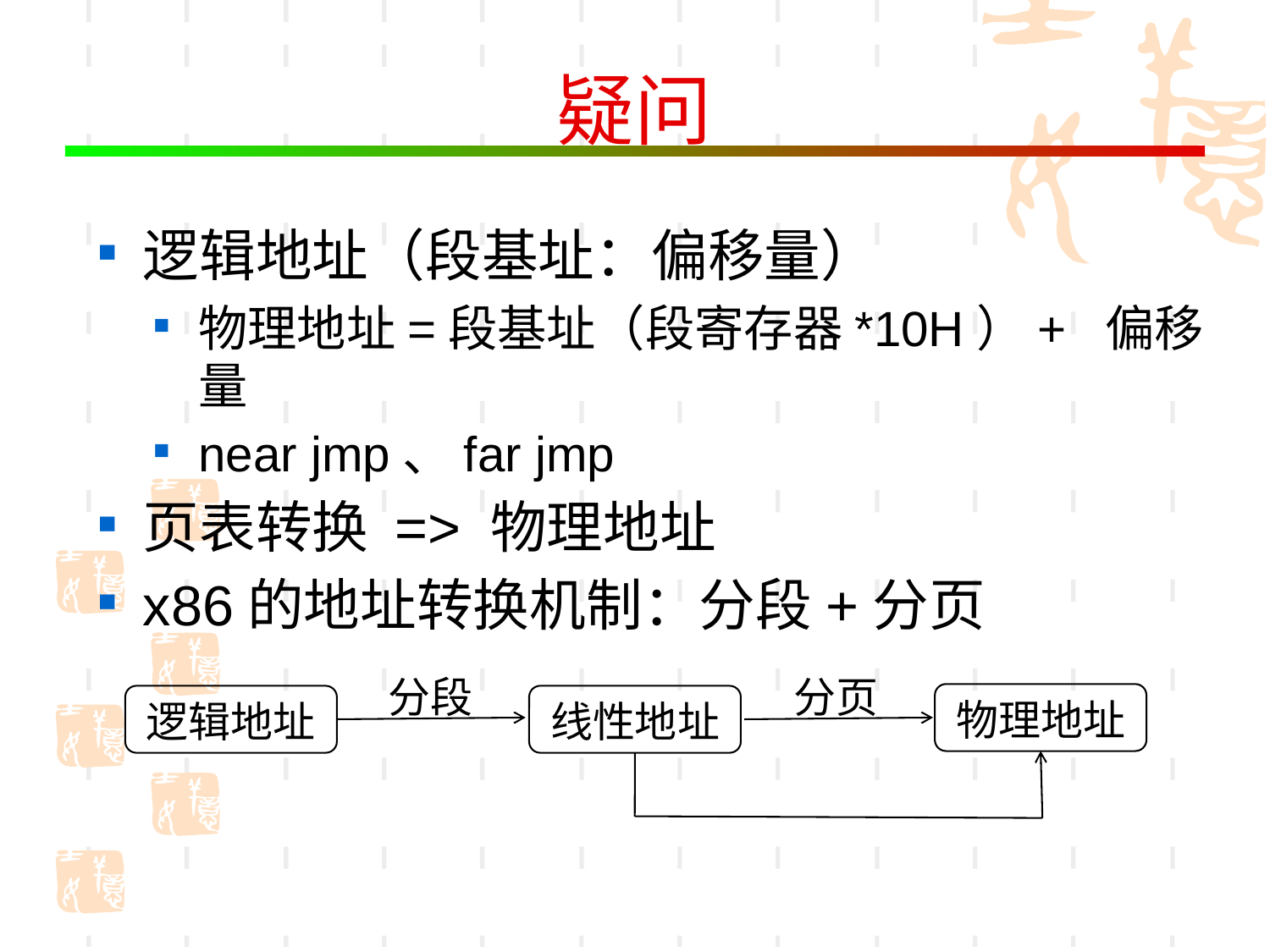

# 疑问
逻辑地址（段基址：偏移量）
物理地址=段基址（段寄存器*10H）+  偏移量
near jmp、far jmp
页表转换 => 物理地址
x86的地址转换机制：分段+分页

分段
分页
物理地址
逻辑地址
线性地址